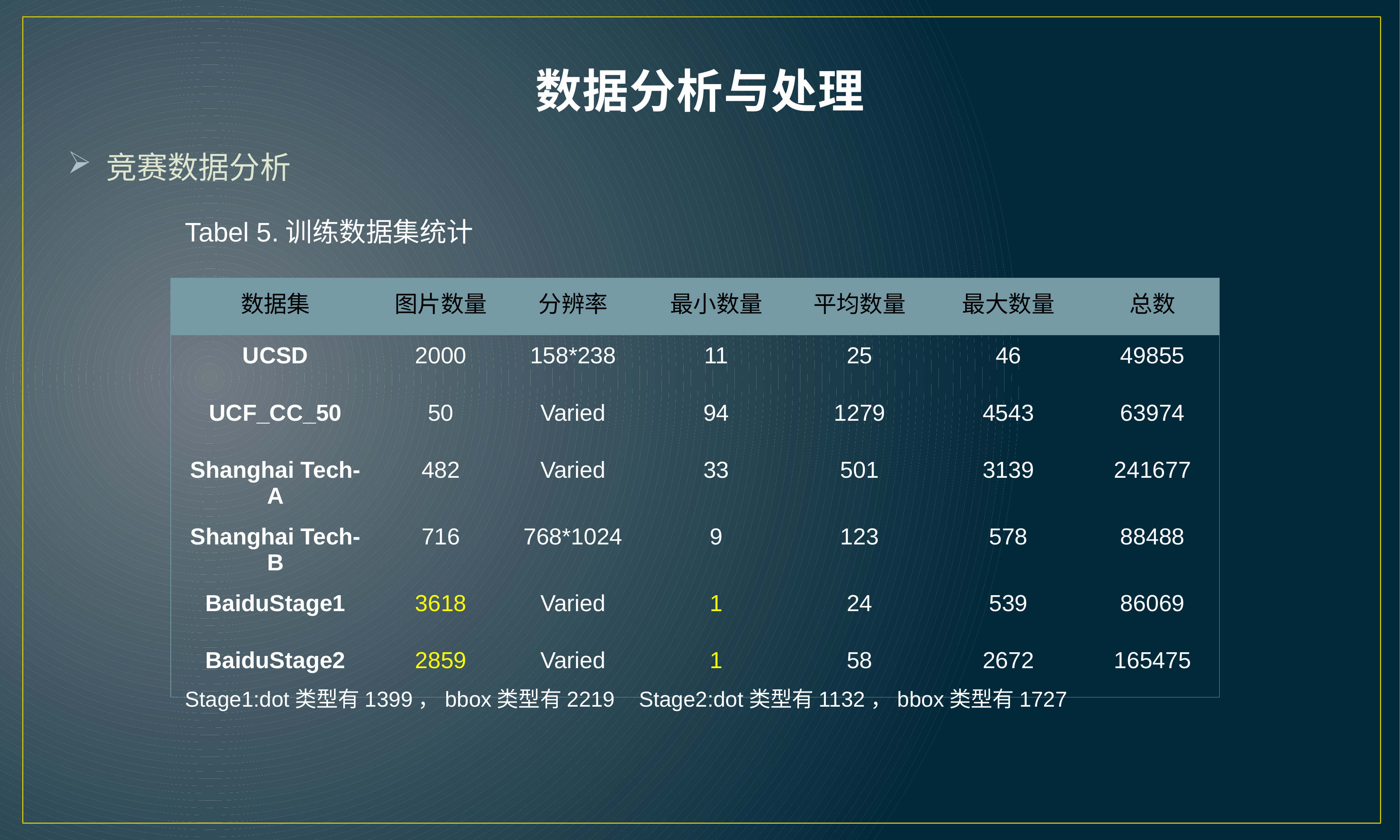

# 数据分析与处理
竞赛数据分析
Tabel 5.训练数据集统计
| 数据集 | 图片数量 | 分辨率 | 最小数量 | 平均数量 | 最大数量 | 总数 |
| --- | --- | --- | --- | --- | --- | --- |
| UCSD | 2000 | 158\*238 | 11 | 25 | 46 | 49855 |
| UCF\_CC\_50 | 50 | Varied | 94 | 1279 | 4543 | 63974 |
| Shanghai Tech-A | 482 | Varied | 33 | 501 | 3139 | 241677 |
| Shanghai Tech-B | 716 | 768\*1024 | 9 | 123 | 578 | 88488 |
| BaiduStage1 | 3618 | Varied | 1 | 24 | 539 | 86069 |
| BaiduStage2 | 2859 | Varied | 1 | 58 | 2672 | 165475 |
Stage1:dot类型有1399，bbox类型有2219    Stage2:dot类型有1132，bbox类型有1727